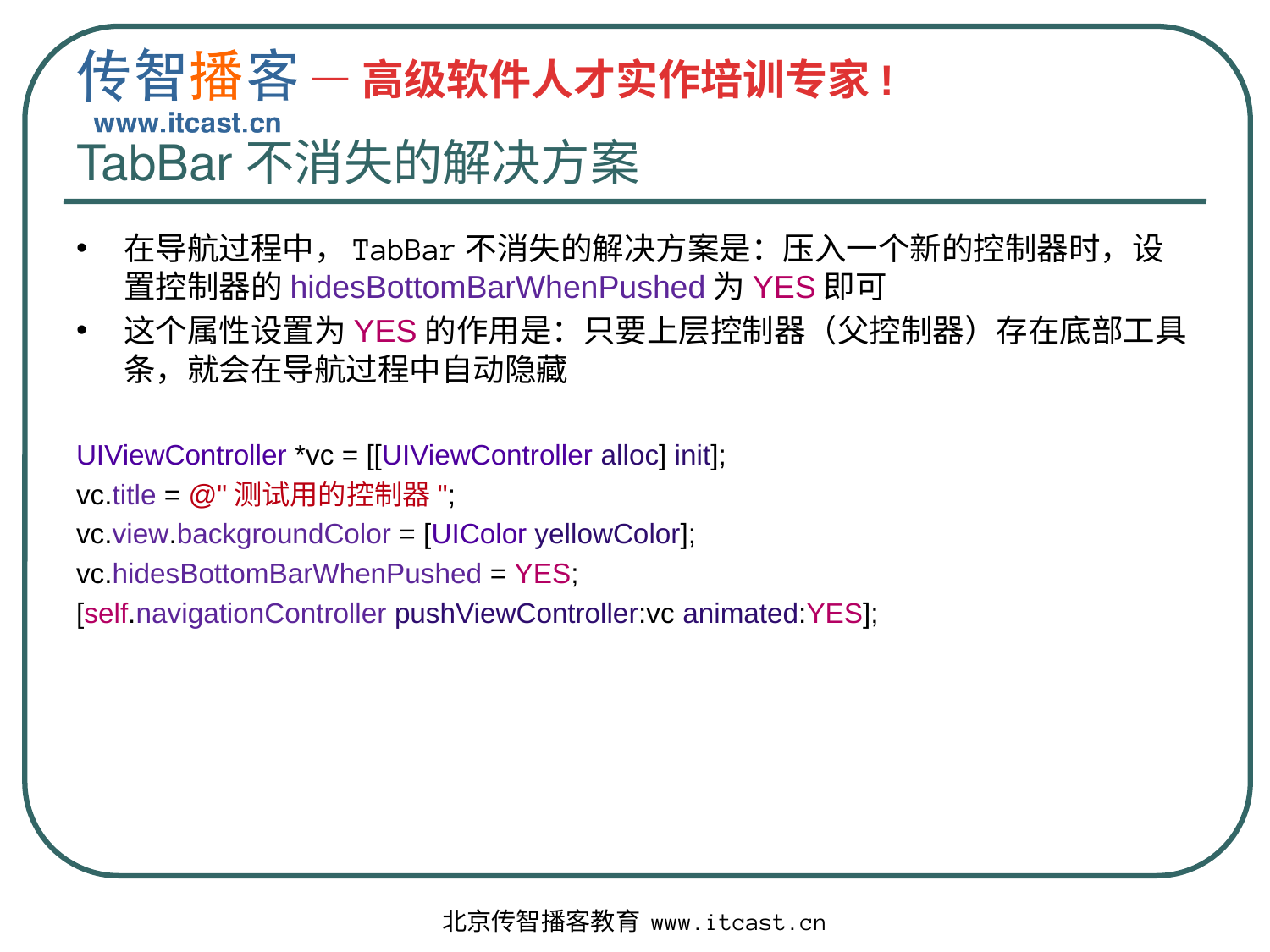

# TabBar不消失的解决方案
在导航过程中，TabBar不消失的解决方案是：压入一个新的控制器时，设置控制器的hidesBottomBarWhenPushed为YES即可
这个属性设置为YES的作用是：只要上层控制器（父控制器）存在底部工具条，就会在导航过程中自动隐藏

UIViewController *vc = [[UIViewController alloc] init];
vc.title = @"测试用的控制器";
vc.view.backgroundColor = [UIColor yellowColor];
vc.hidesBottomBarWhenPushed = YES;
[self.navigationController pushViewController:vc animated:YES];